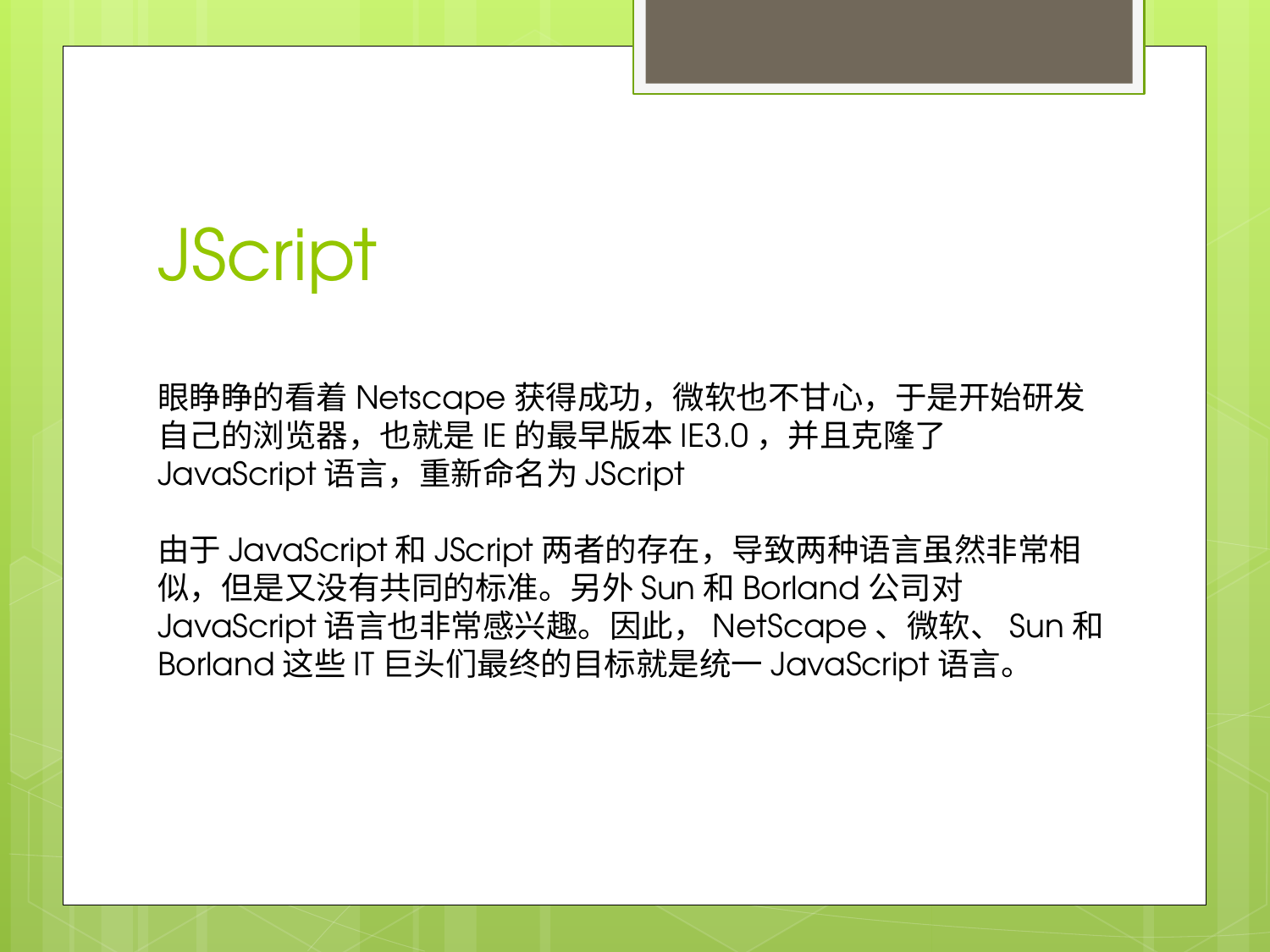

# JScript
眼睁睁的看着Netscape获得成功，微软也不甘心，于是开始研发自己的浏览器，也就是IE的最早版本IE3.0，并且克隆了JavaScript语言，重新命名为JScript

由于JavaScript和JScript两者的存在，导致两种语言虽然非常相似，但是又没有共同的标准。另外Sun和Borland公司对JavaScript语言也非常感兴趣。因此，NetScape、微软、Sun和Borland这些IT巨头们最终的目标就是统一JavaScript语言。